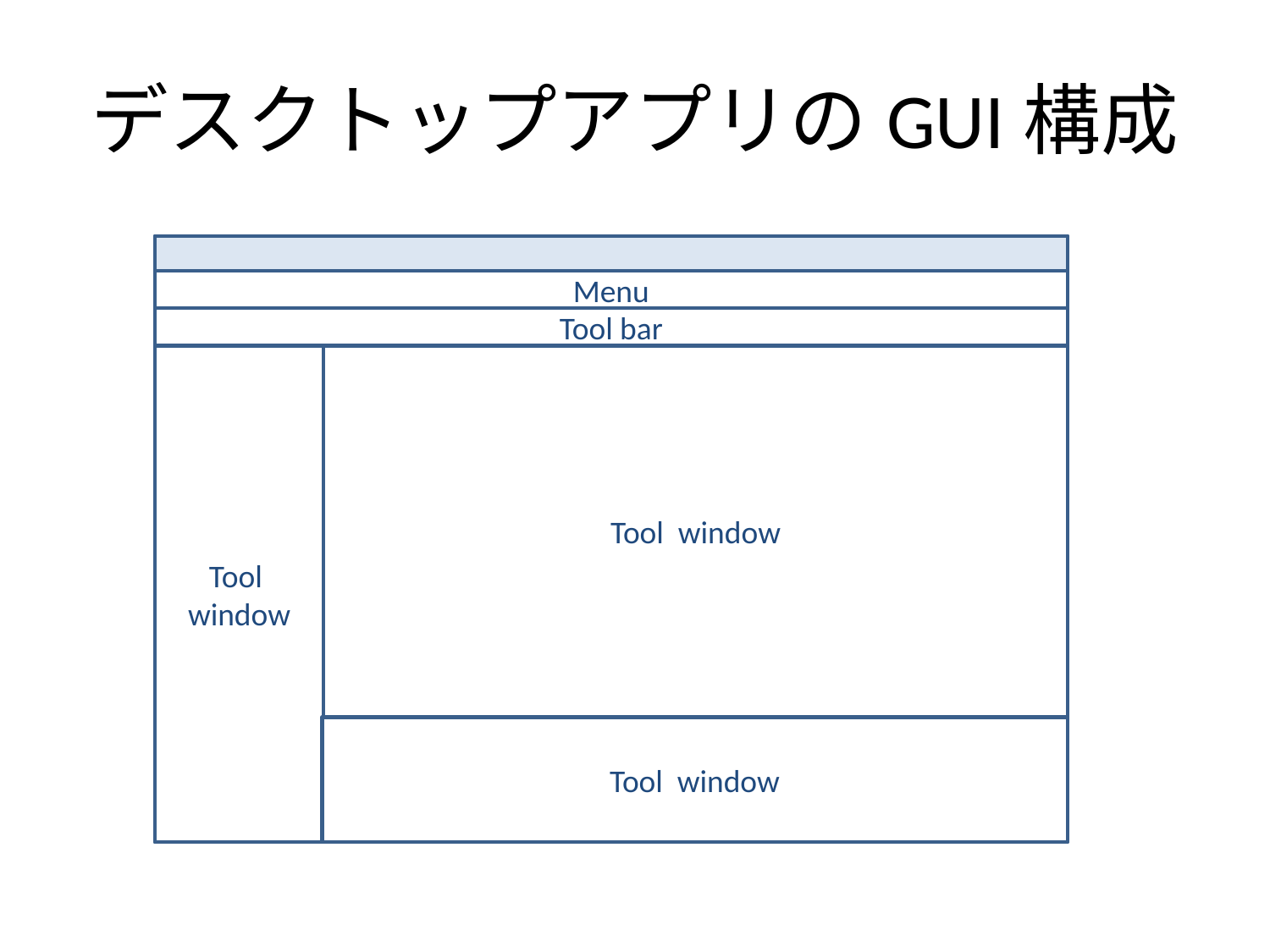

# デスクトップアプリのGUI構成

Menu
Tool bar
Tool
window
Tool  window
Tool  window